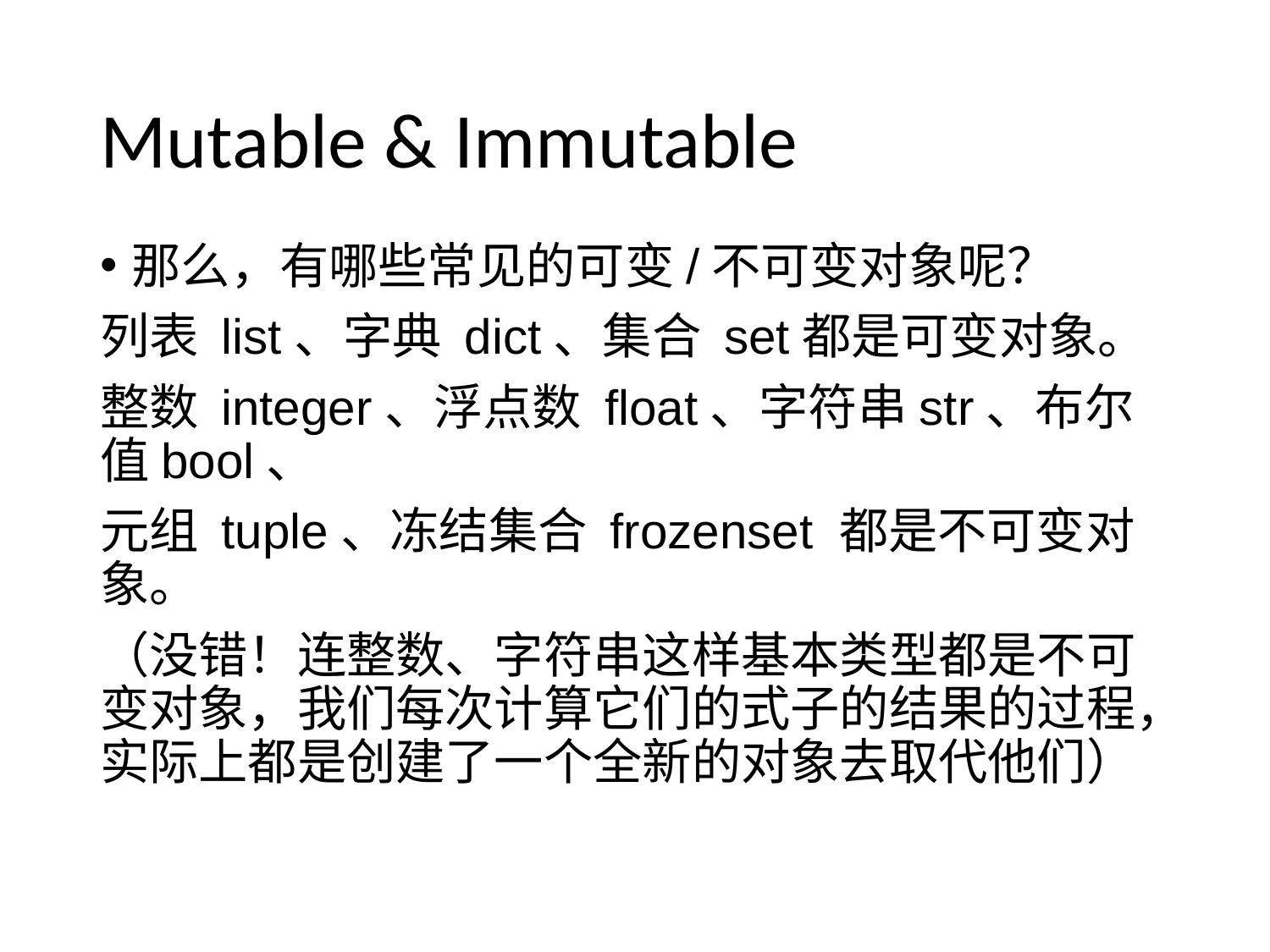

# Mutable & Immutable
那么，有哪些常见的可变/不可变对象呢？
列表 list、字典 dict、集合 set都是可变对象。
整数 integer、浮点数 float、字符串str、布尔值bool、
元组 tuple、冻结集合 frozenset 都是不可变对象。
（没错！连整数、字符串这样基本类型都是不可变对象，我们每次计算它们的式子的结果的过程，实际上都是创建了一个全新的对象去取代他们）